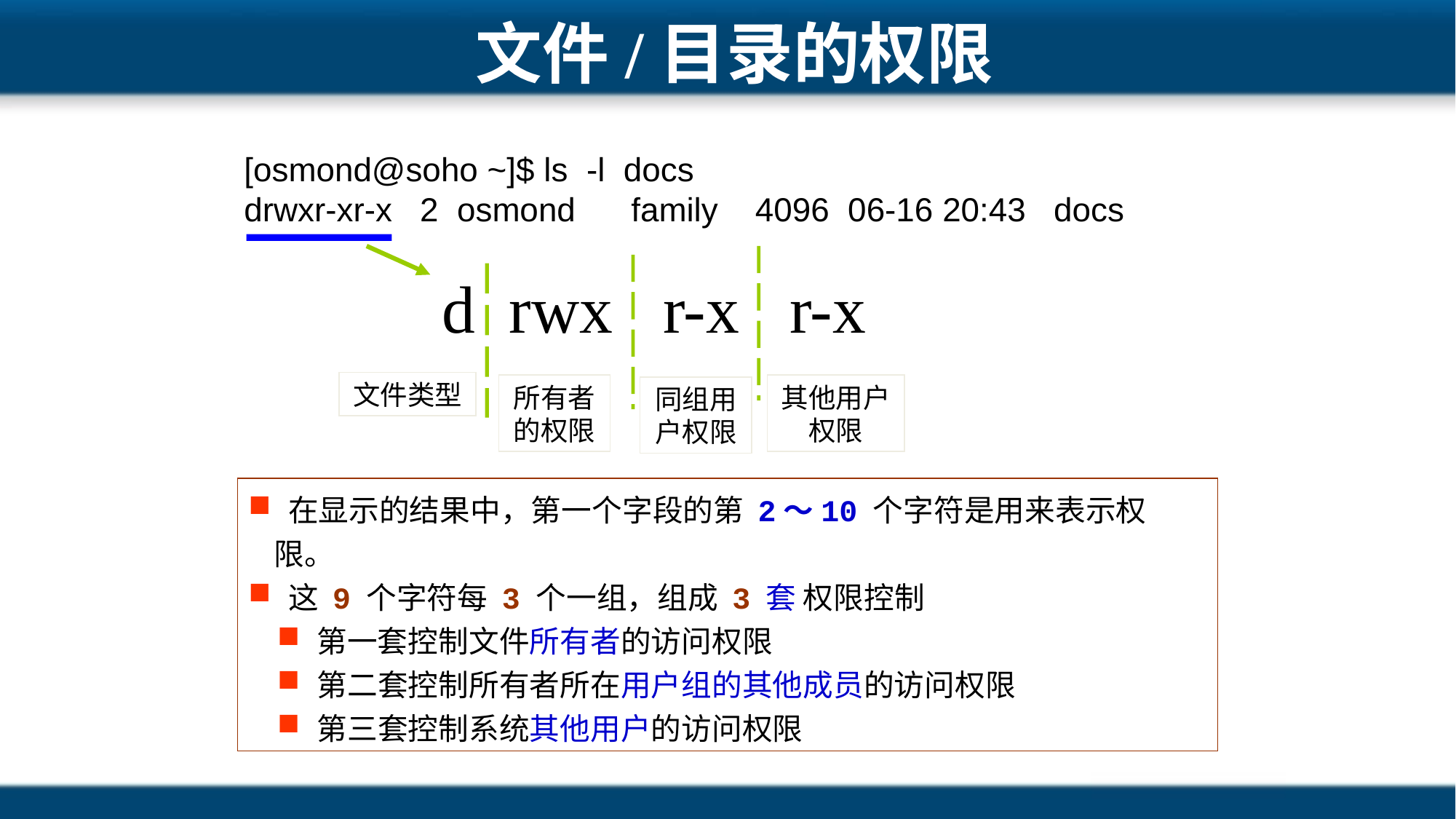

# 文件/目录的权限
[osmond@soho ~]$ ls  -l  docs
drwxr-xr-x   2  osmond      family    4096  06-16 20:43   docs

d  rwx   r-x   r-x

文件类型
所有者的权限
其他用户权限
同组用户权限
 在显示的结果中，第一个字段的第 2～10 个字符是用来表示权限。
 这 9 个字符每 3 个一组，组成 3 套 权限控制
 第一套控制文件所有者的访问权限
 第二套控制所有者所在用户组的其他成员的访问权限
 第三套控制系统其他用户的访问权限